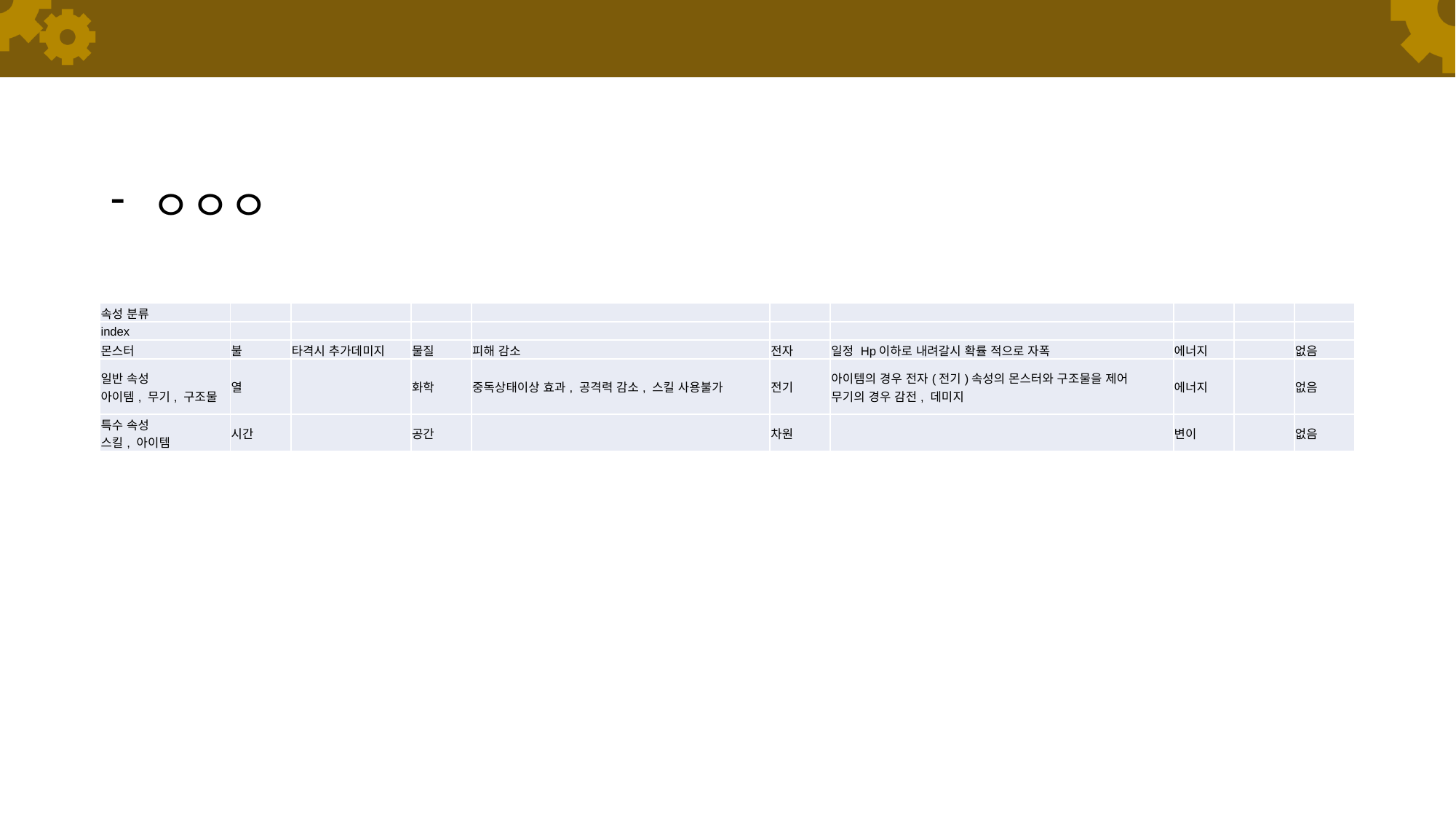

ㅇㅇㅇ

| 속성 분류 |  |  |  |  |  |  |  |  |  |
| --- | --- | --- | --- | --- | --- | --- | --- | --- | --- |
| index |  |  |  |  |  |  |  |  |  |
| 몬스터 | 불 | 타격시 추가데미지 | 물질 | 피해 감소 | 전자 | 일정 Hp이하로 내려갈시 확률 적으로 자폭 | 에너지 |  | 없음 |
| 일반 속성 아이템, 무기, 구조물 | 열 |  | 화학 | 중독상태이상 효과, 공격력 감소, 스킬 사용불가 | 전기 | 아이템의 경우 전자(전기)속성의 몬스터와 구조물을 제어 무기의 경우 감전, 데미지 | 에너지 |  | 없음 |
| 특수 속성 스킬, 아이템 | 시간 |  | 공간 |  | 차원 |  | 변이 |  | 없음 |